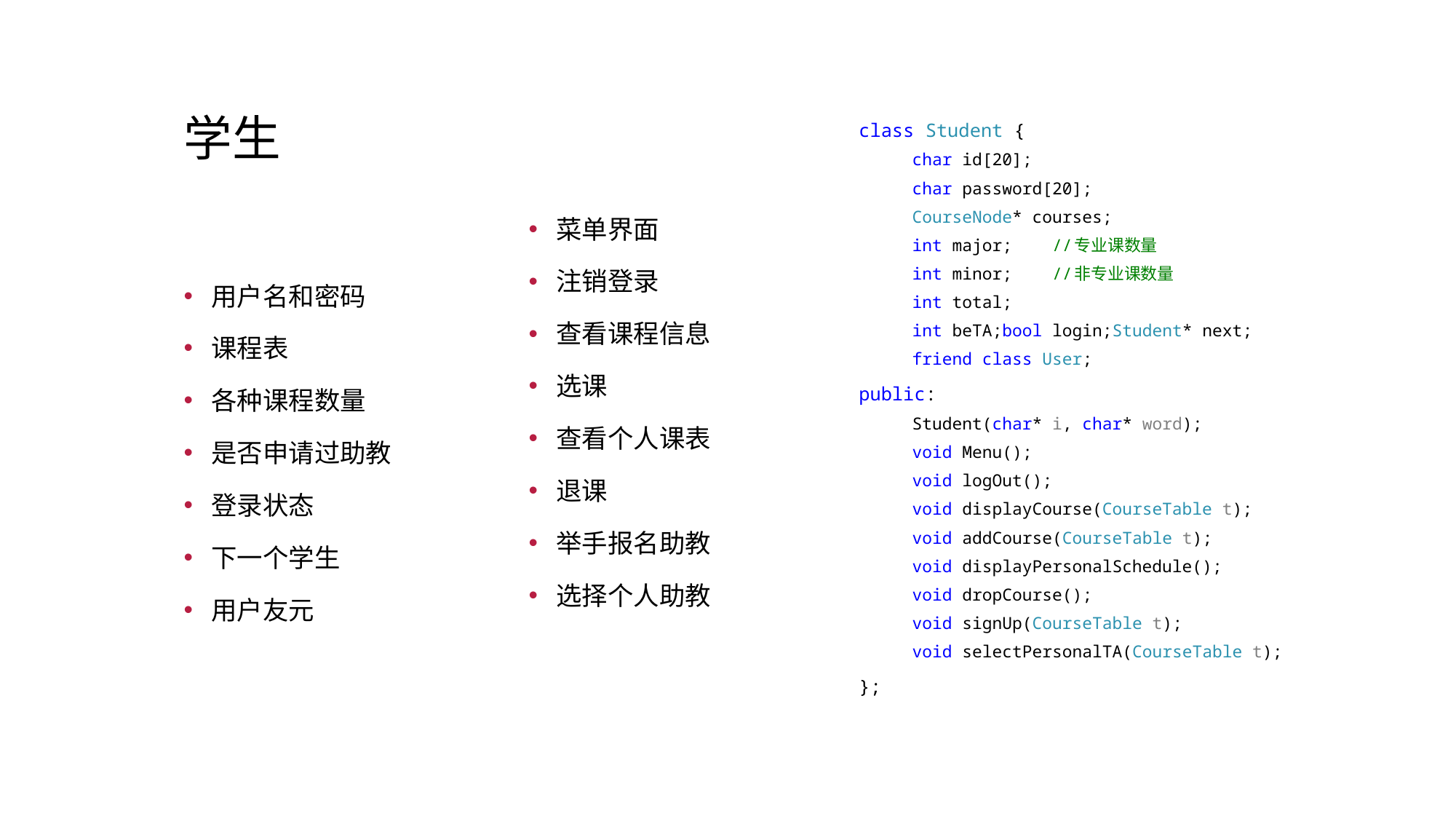

# 学生
class Student {
char id[20];
char password[20];
CourseNode* courses;
int major;    //专业课数量
int minor;    //非专业课数量
int total;
int beTA;bool login;Student* next;
friend class User;
public:
Student(char* i, char* word);
void Menu();
void logOut();
void displayCourse(CourseTable t);
void addCourse(CourseTable t);
void displayPersonalSchedule();
void dropCourse();
void signUp(CourseTable t);
void selectPersonalTA(CourseTable t);
};
菜单界面
注销登录
查看课程信息
选课
查看个人课表
退课
举手报名助教
选择个人助教
用户名和密码
课程表
各种课程数量
是否申请过助教
登录状态
下一个学生
用户友元